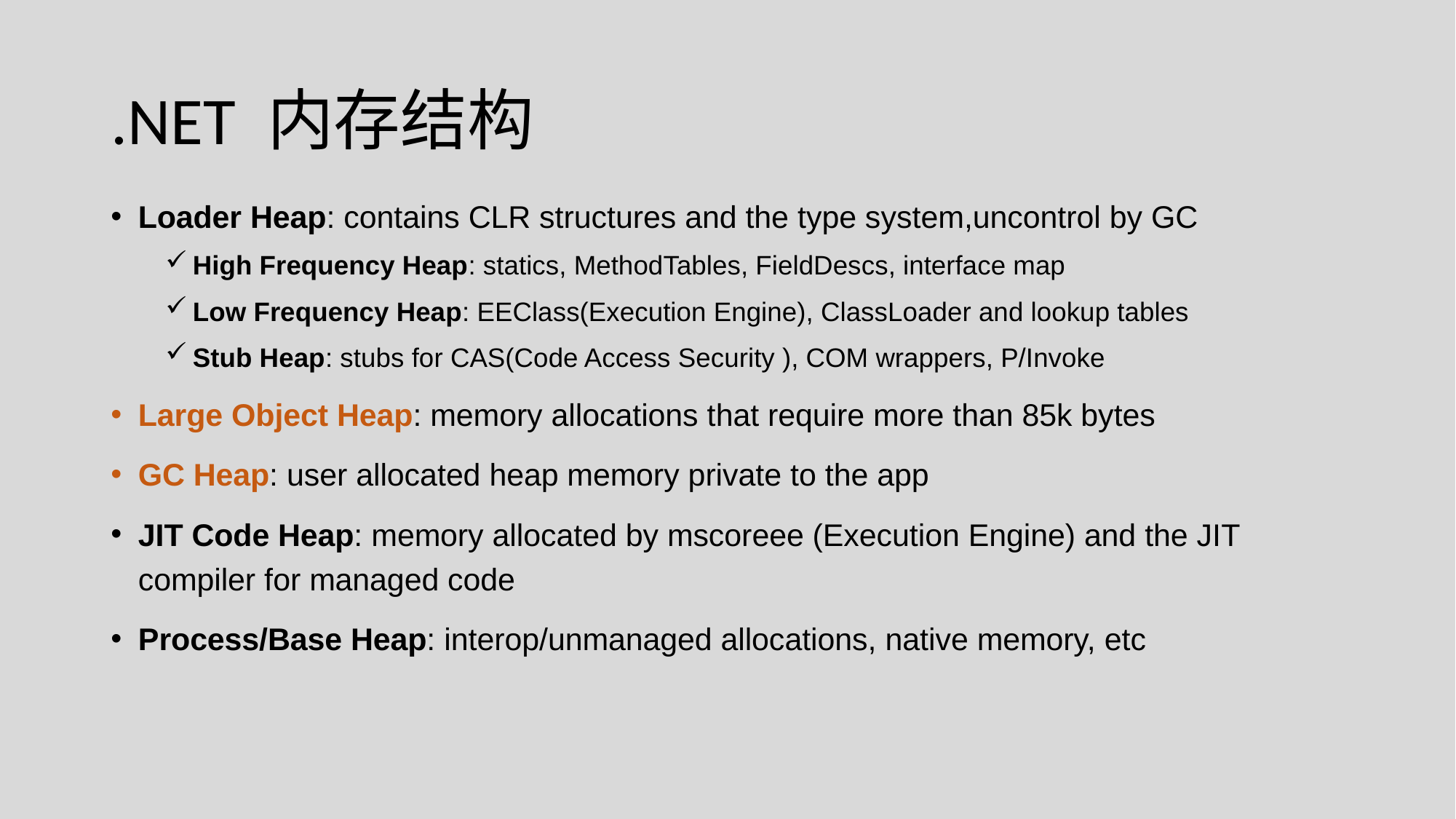

# .NET 内存结构
Loader Heap: contains CLR structures and the type system,uncontrol by GC
High Frequency Heap: statics, MethodTables, FieldDescs, interface map
Low Frequency Heap: EEClass(Execution Engine), ClassLoader and lookup tables
Stub Heap: stubs for CAS(Code Access Security ), COM wrappers, P/Invoke
Large Object Heap: memory allocations that require more than 85k bytes
GC Heap: user allocated heap memory private to the app
JIT Code Heap: memory allocated by mscoreee (Execution Engine) and the JIT compiler for managed code
Process/Base Heap: interop/unmanaged allocations, native memory, etc